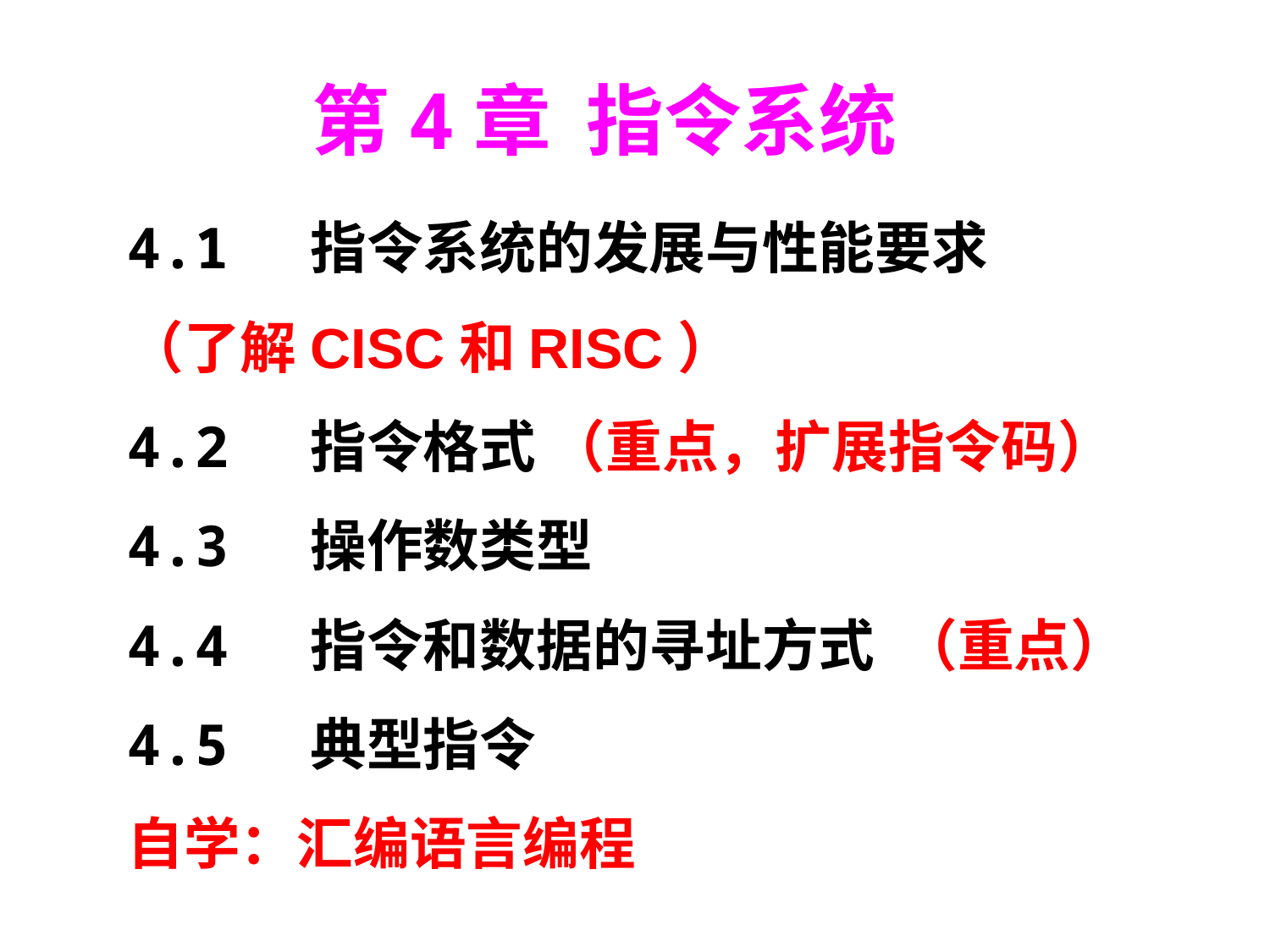

# 第4章  指令系统
4.1  指令系统的发展与性能要求
（了解CISC和RISC）
4.2  指令格式 （重点，扩展指令码）
4.3  操作数类型
4.4  指令和数据的寻址方式  （重点）
4.5  典型指令
自学：汇编语言编程